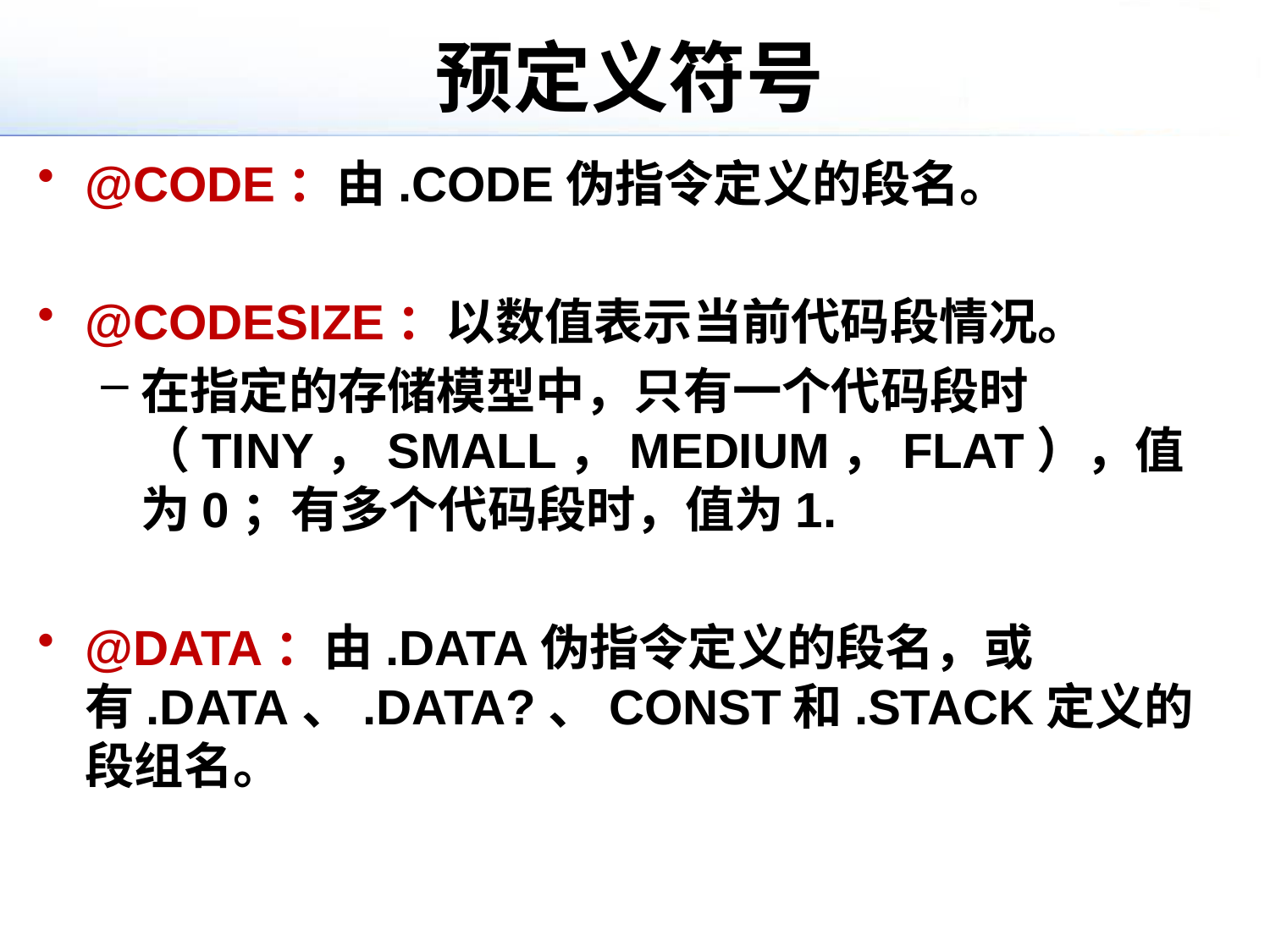

# 预定义符号
@CODE：由.CODE伪指令定义的段名。

@CODESIZE：以数值表示当前代码段情况。
在指定的存储模型中，只有一个代码段时（TINY，SMALL，MEDIUM，FLAT），值为0；有多个代码段时，值为1.

@DATA：由.DATA伪指令定义的段名，或有.DATA、.DATA?、CONST和.STACK定义的段组名。